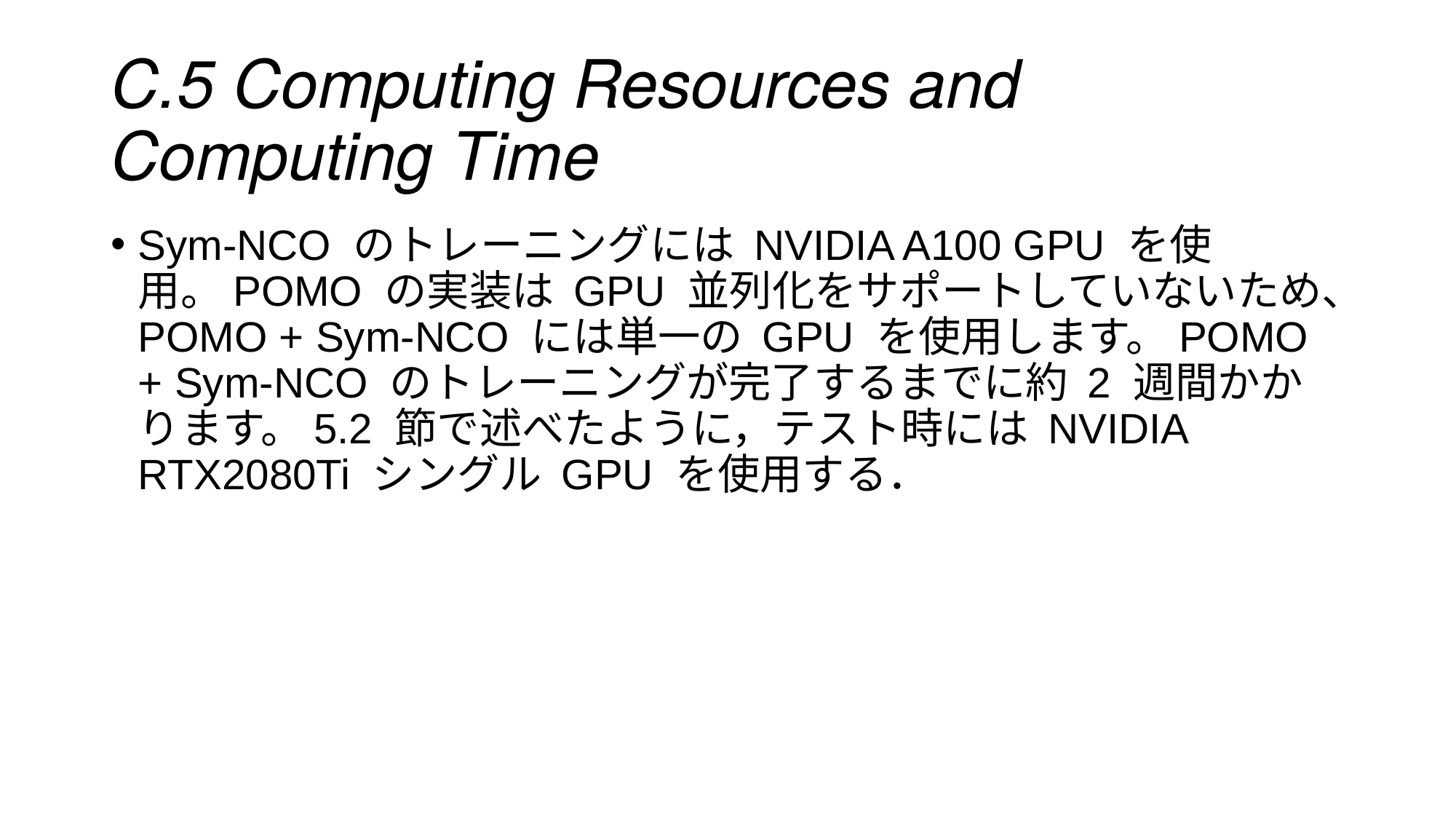

# C.5 Computing Resources and Computing Time
Sym-NCO のトレーニングには NVIDIA A100 GPU を使用。POMO の実装は GPU 並列化をサポートしていないため、POMO + Sym-NCO には単一の GPU を使用します。POMO + Sym-NCO のトレーニングが完了するまでに約 2 週間かかります。5.2 節で述べたように，テスト時には NVIDIA RTX2080Ti シングル GPU を使用する．